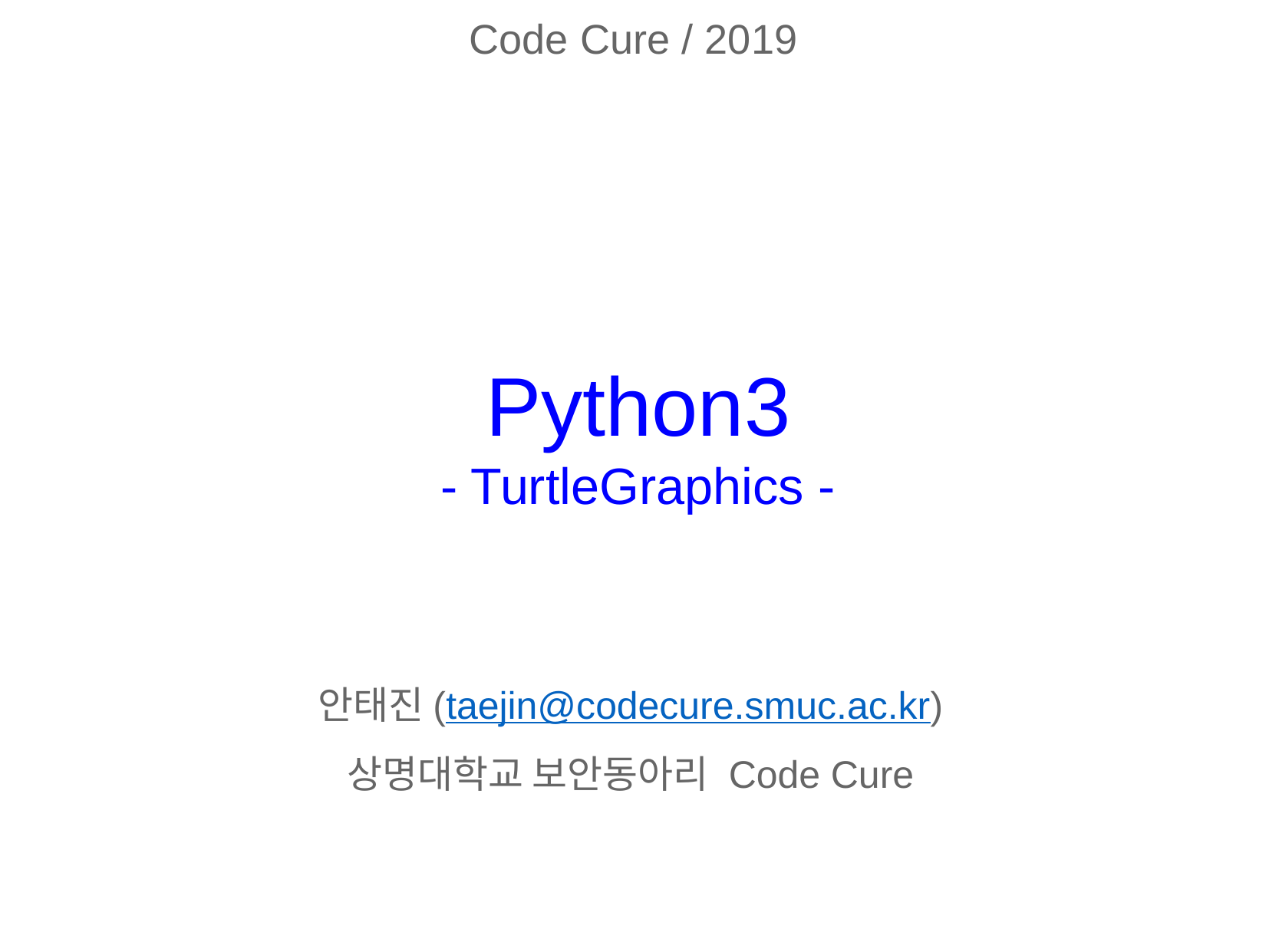

Code Cure / 2019
# Python3 - TurtleGraphics -
안태진(taejin@codecure.smuc.ac.kr)
상명대학교 보안동아리 Code Cure